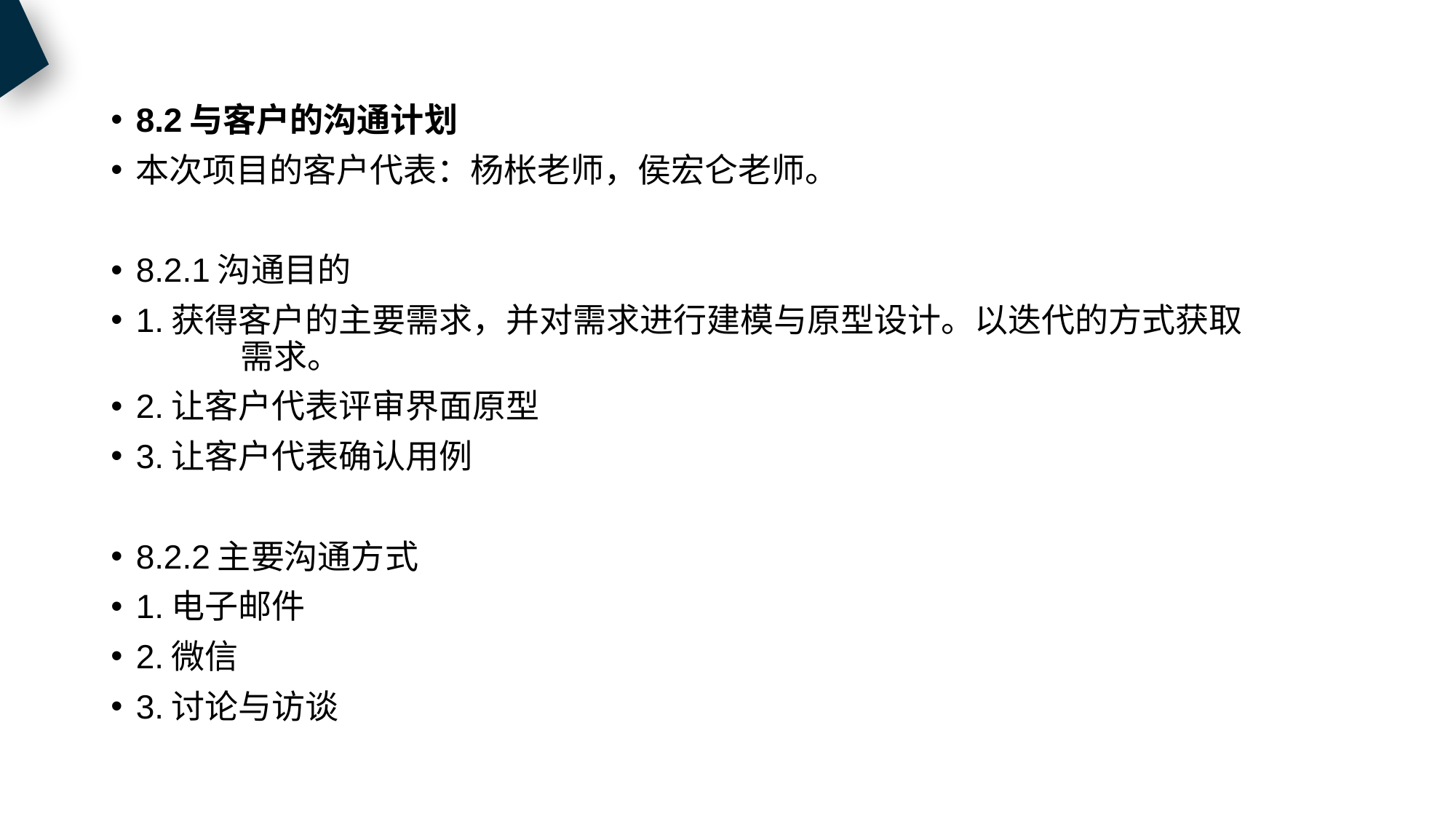

8.2与客户的沟通计划
本次项目的客户代表：杨枨老师，侯宏仑老师。

8.2.1沟通目的
1.获得客户的主要需求，并对需求进行建模与原型设计。以迭代的方式获取                            需求。
2.让客户代表评审界面原型
3.让客户代表确认用例

8.2.2主要沟通方式
1.电子邮件
2.微信
3.讨论与访谈